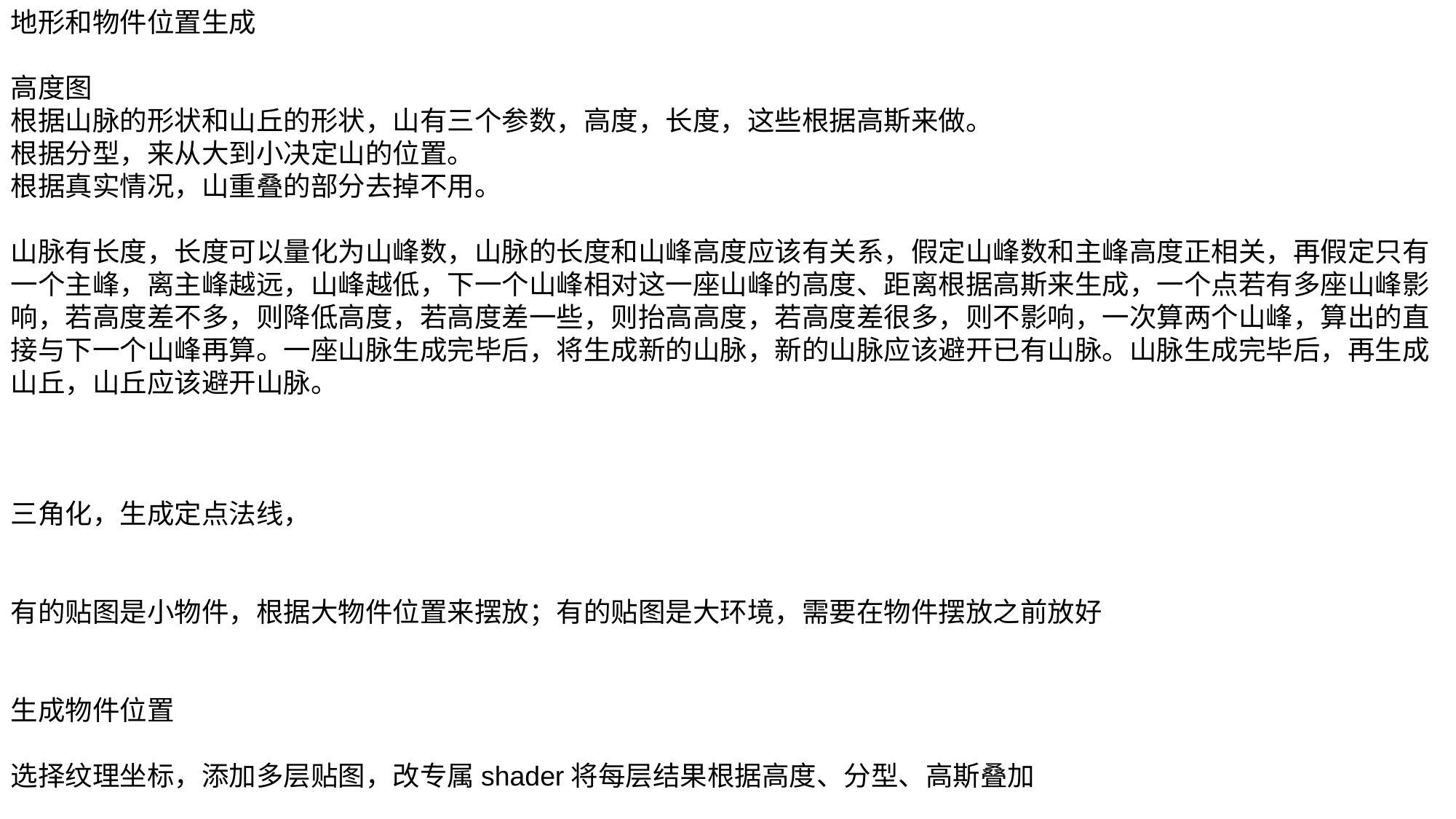

地形和物件位置生成

高度图
根据山脉的形状和山丘的形状，山有三个参数，高度，长度，这些根据高斯来做。
根据分型，来从大到小决定山的位置。
根据真实情况，山重叠的部分去掉不用。

山脉有长度，长度可以量化为山峰数，山脉的长度和山峰高度应该有关系，假定山峰数和主峰高度正相关，再假定只有一个主峰，离主峰越远，山峰越低，下一个山峰相对这一座山峰的高度、距离根据高斯来生成，一个点若有多座山峰影响，若高度差不多，则降低高度，若高度差一些，则抬高高度，若高度差很多，则不影响，一次算两个山峰，算出的直接与下一个山峰再算。一座山脉生成完毕后，将生成新的山脉，新的山脉应该避开已有山脉。山脉生成完毕后，再生成山丘，山丘应该避开山脉。

三角化，生成定点法线，

有的贴图是小物件，根据大物件位置来摆放；有的贴图是大环境，需要在物件摆放之前放好

生成物件位置

选择纹理坐标，添加多层贴图，改专属shader将每层结果根据高度、分型、高斯叠加